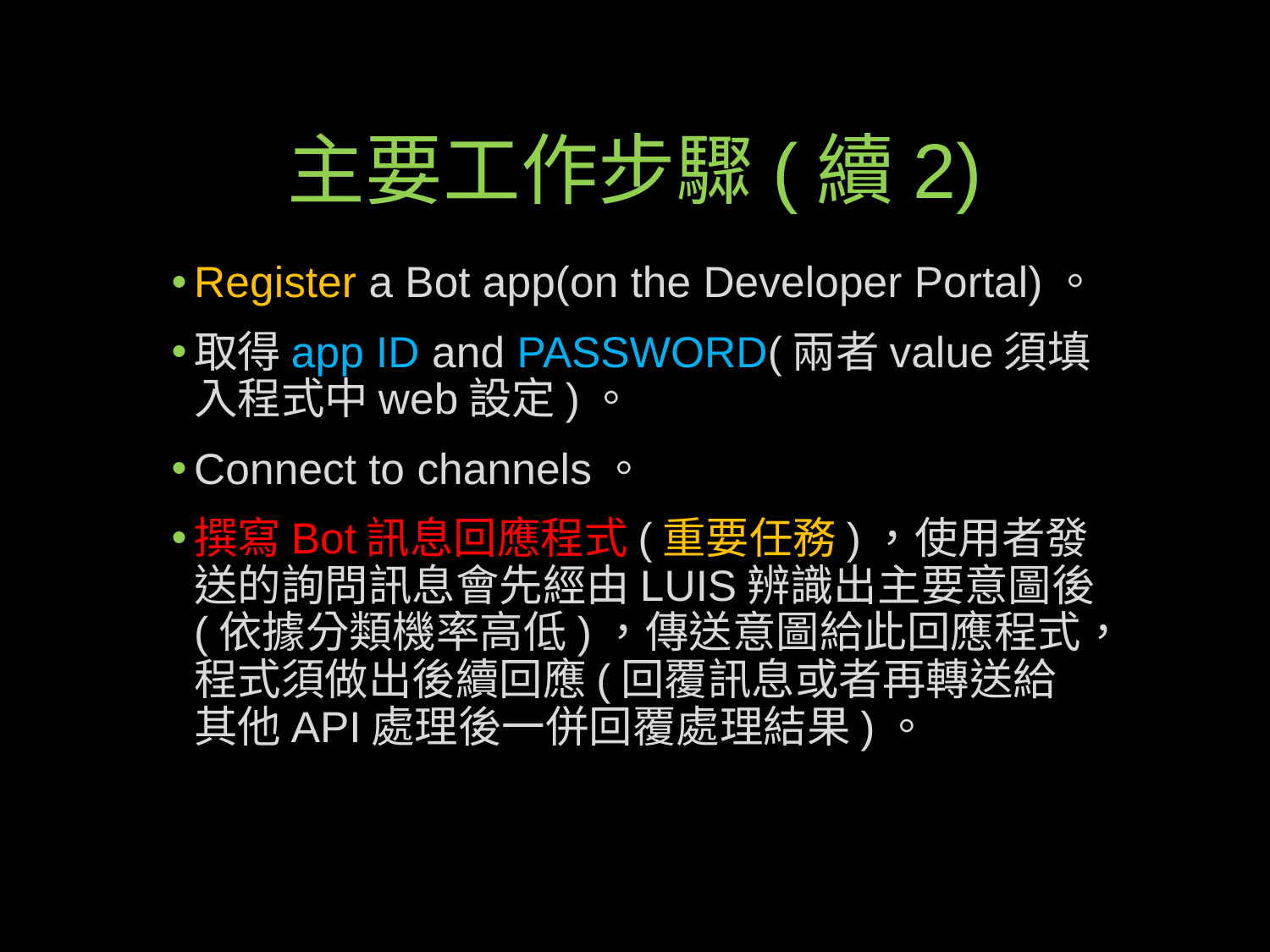

# 主要工作步驟(續2)
Register a Bot app(on the Developer Portal)。
取得app ID and PASSWORD(兩者value須填入程式中web設定)。
Connect to channels。
撰寫Bot訊息回應程式(重要任務)，使用者發送的詢問訊息會先經由LUIS辨識出主要意圖後(依據分類機率高低)，傳送意圖給此回應程式，程式須做出後續回應(回覆訊息或者再轉送給其他API處理後一併回覆處理結果)。